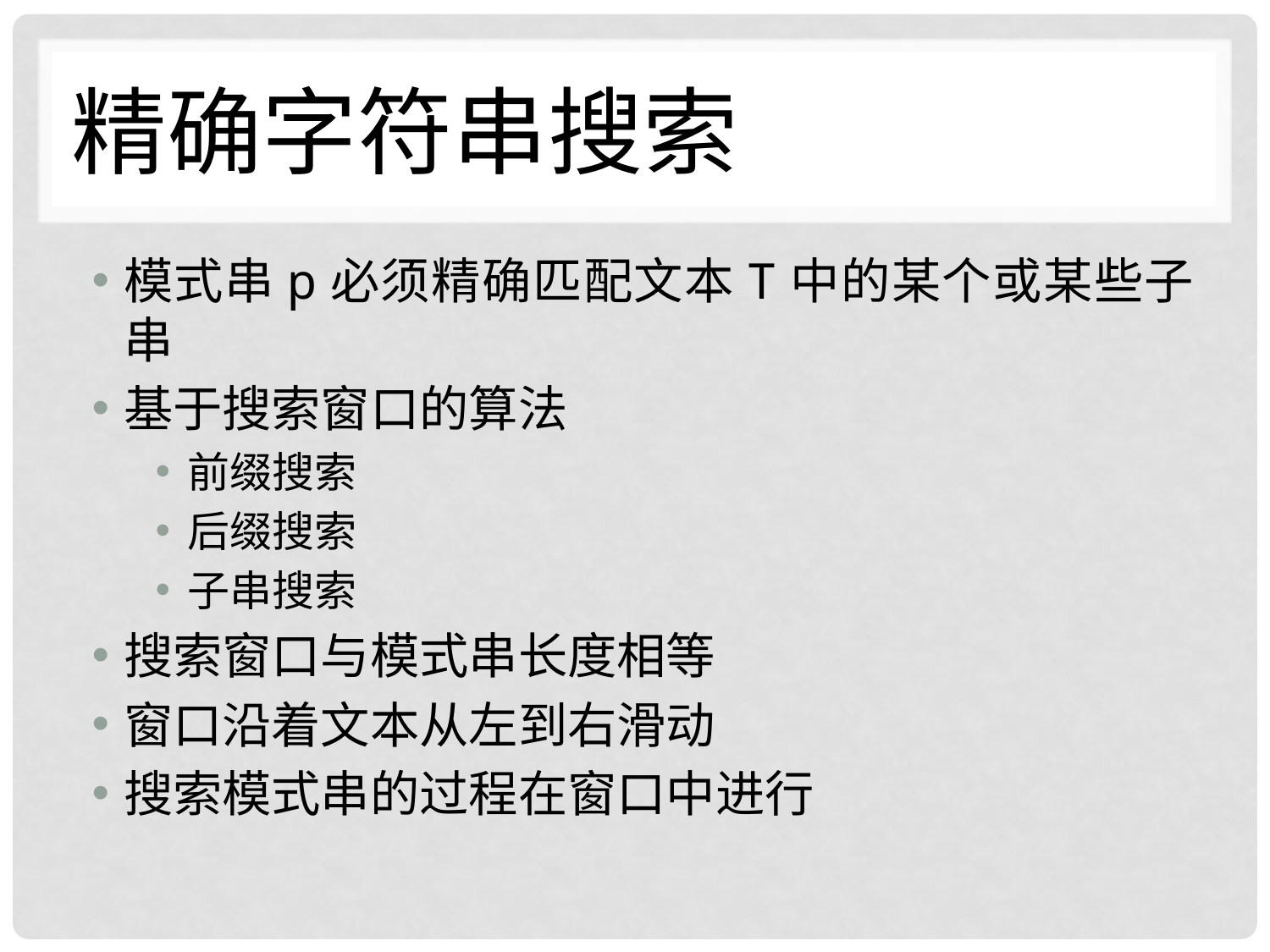

# 精确字符串搜索
模式串p必须精确匹配文本T中的某个或某些子串
基于搜索窗口的算法
前缀搜索
后缀搜索
子串搜索
搜索窗口与模式串长度相等
窗口沿着文本从左到右滑动
搜索模式串的过程在窗口中进行